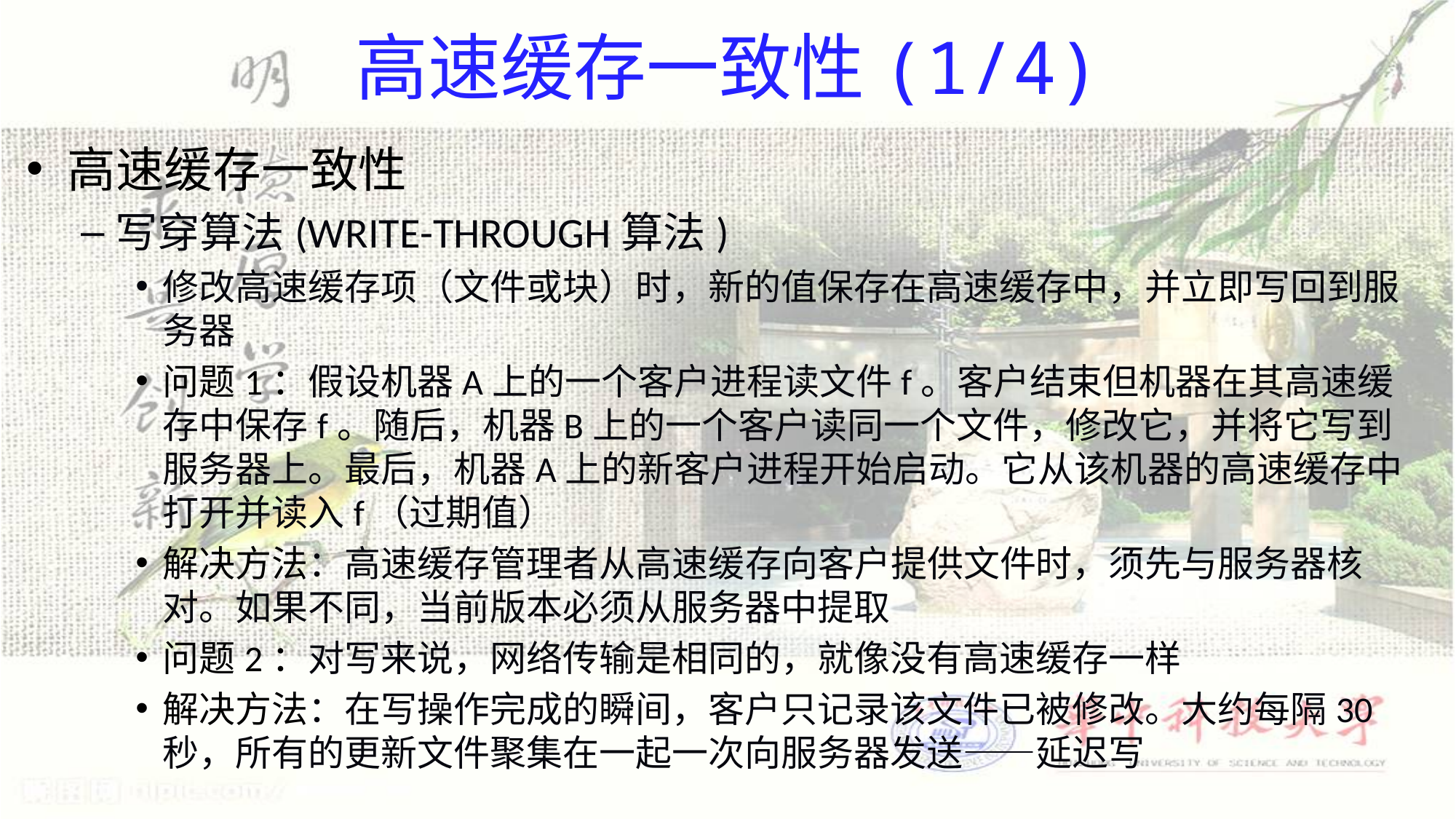

# 高速缓存一致性(1/4)
高速缓存一致性
写穿算法(WRITE-THROUGH算法)
修改高速缓存项（文件或块）时，新的值保存在高速缓存中，并立即写回到服务器
问题1：假设机器A上的一个客户进程读文件f。客户结束但机器在其高速缓存中保存f。随后，机器B上的一个客户读同一个文件，修改它，并将它写到服务器上。最后，机器A上的新客户进程开始启动。它从该机器的高速缓存中打开并读入f（过期值）
解决方法：高速缓存管理者从高速缓存向客户提供文件时，须先与服务器核对。如果不同，当前版本必须从服务器中提取
问题2：对写来说，网络传输是相同的，就像没有高速缓存一样
解决方法：在写操作完成的瞬间，客户只记录该文件已被修改。大约每隔30秒，所有的更新文件聚集在一起一次向服务器发送——延迟写